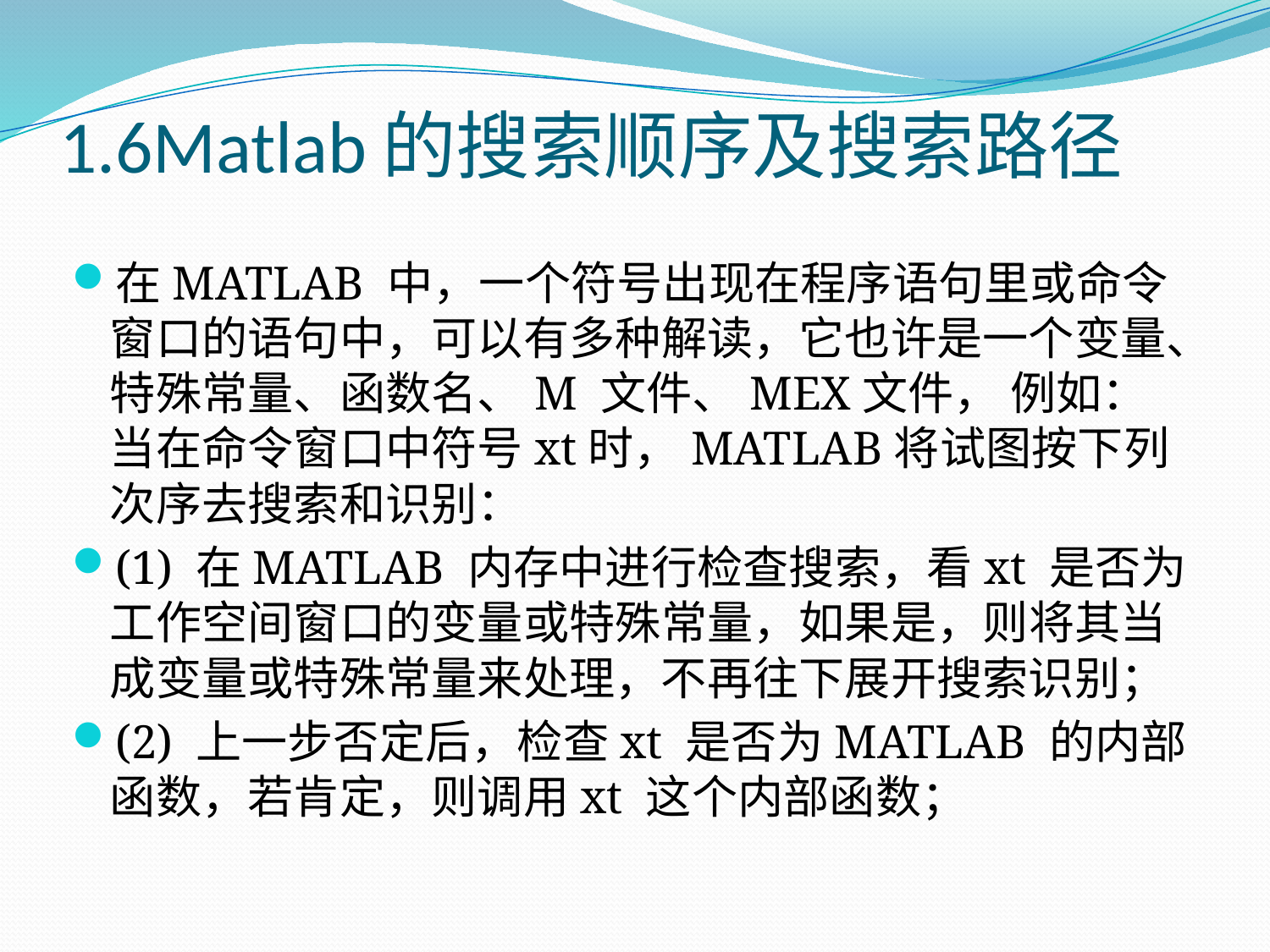

# 1.6Matlab的搜索顺序及搜索路径
在MATLAB 中，一个符号出现在程序语句里或命令窗口的语句中，可以有多种解读，它也许是一个变量、特殊常量、函数名、M 文件、MEX文件， 例如：当在命令窗口中符号xt时，MATLAB将试图按下列次序去搜索和识别：
(1) 在MATLAB 内存中进行检查搜索，看xt 是否为工作空间窗口的变量或特殊常量，如果是，则将其当成变量或特殊常量来处理，不再往下展开搜索识别；
(2) 上一步否定后，检查xt 是否为MATLAB 的内部函数，若肯定，则调用xt 这个内部函数；